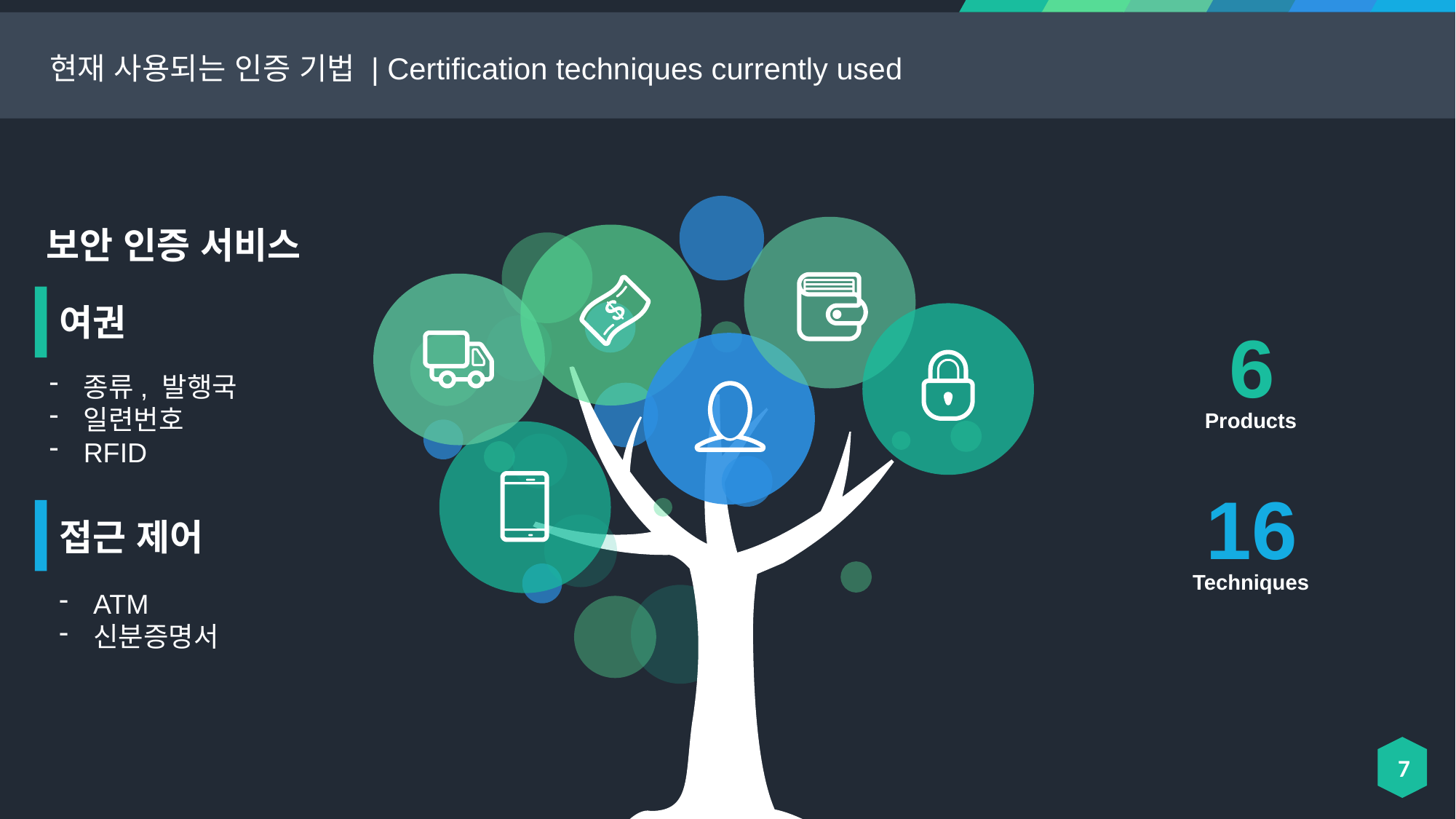

현재 사용되는 인증 기법 | Certification techniques currently used

보안 인증 서비스

여권

6
Products

종류, 발행국
일련번호
RFID

16
Techniques

접근 제어
ATM
신분증명서